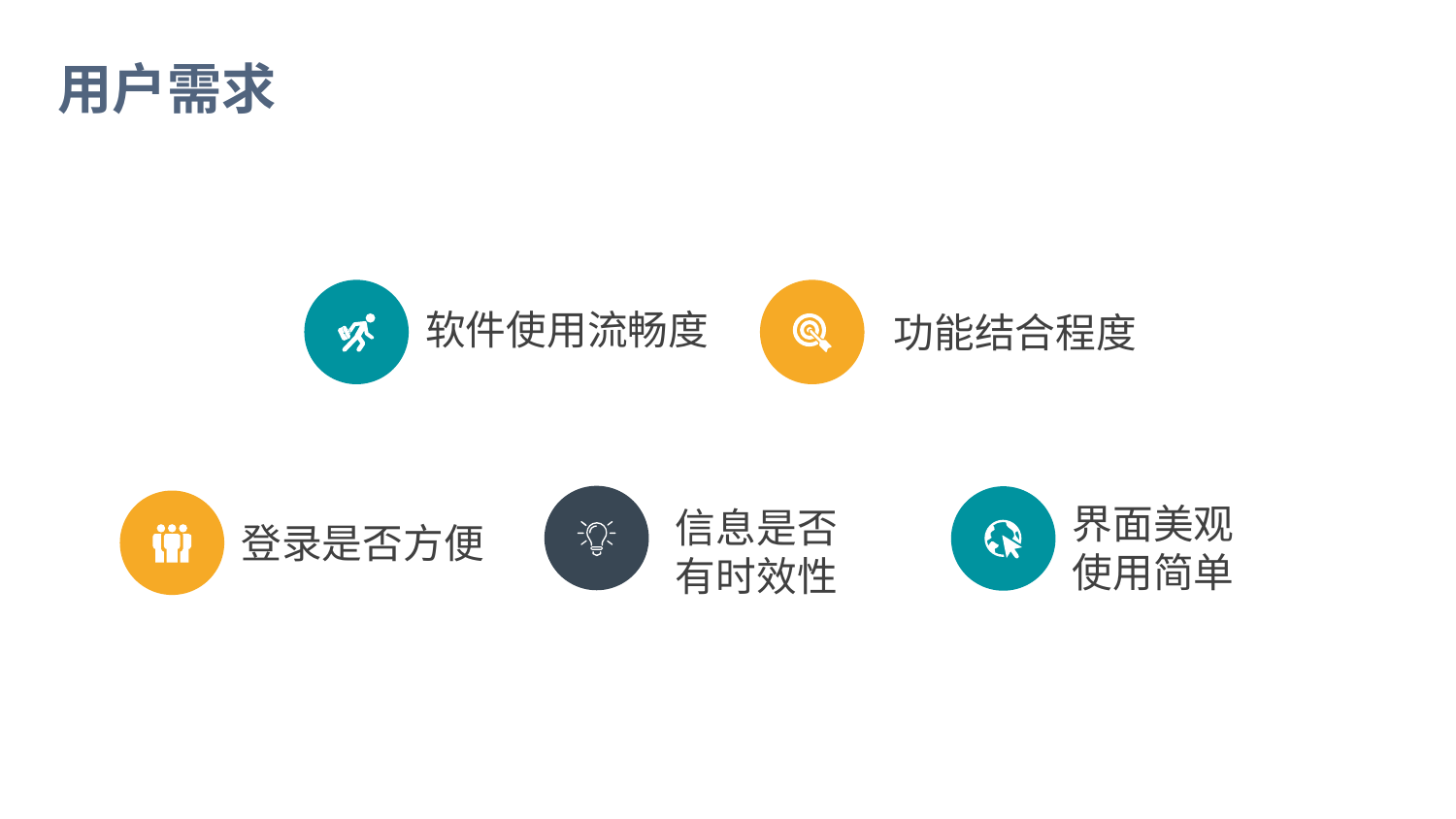

用户需求

软件使用流畅度
功能结合程度

界面美观
使用简单
信息是否
有时效性
登录是否方便